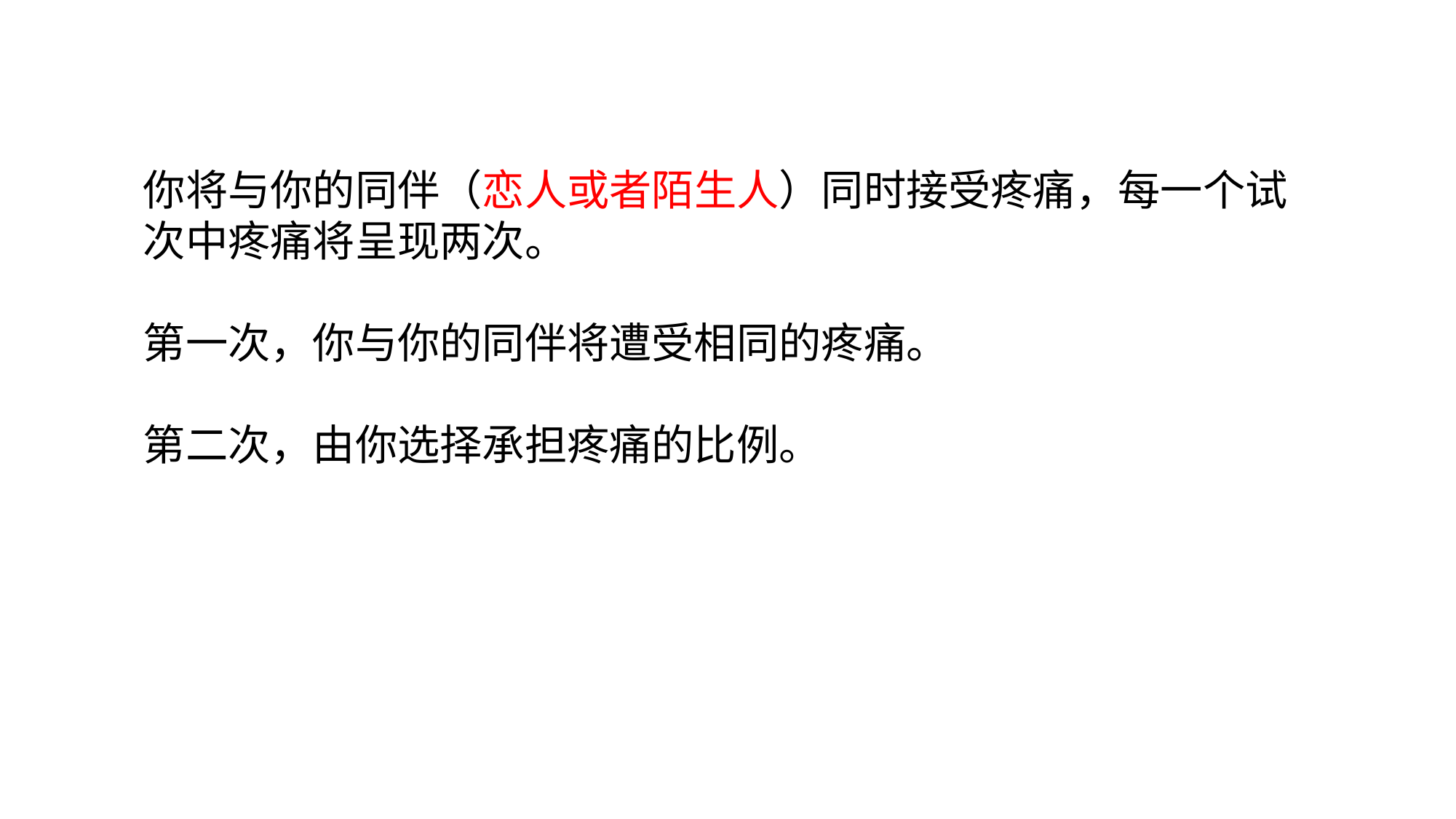

你将与你的同伴（恋人或者陌生人）同时接受疼痛，每一个试次中疼痛将呈现两次。

第一次，你与你的同伴将遭受相同的疼痛。

第二次，由你选择承担疼痛的比例。